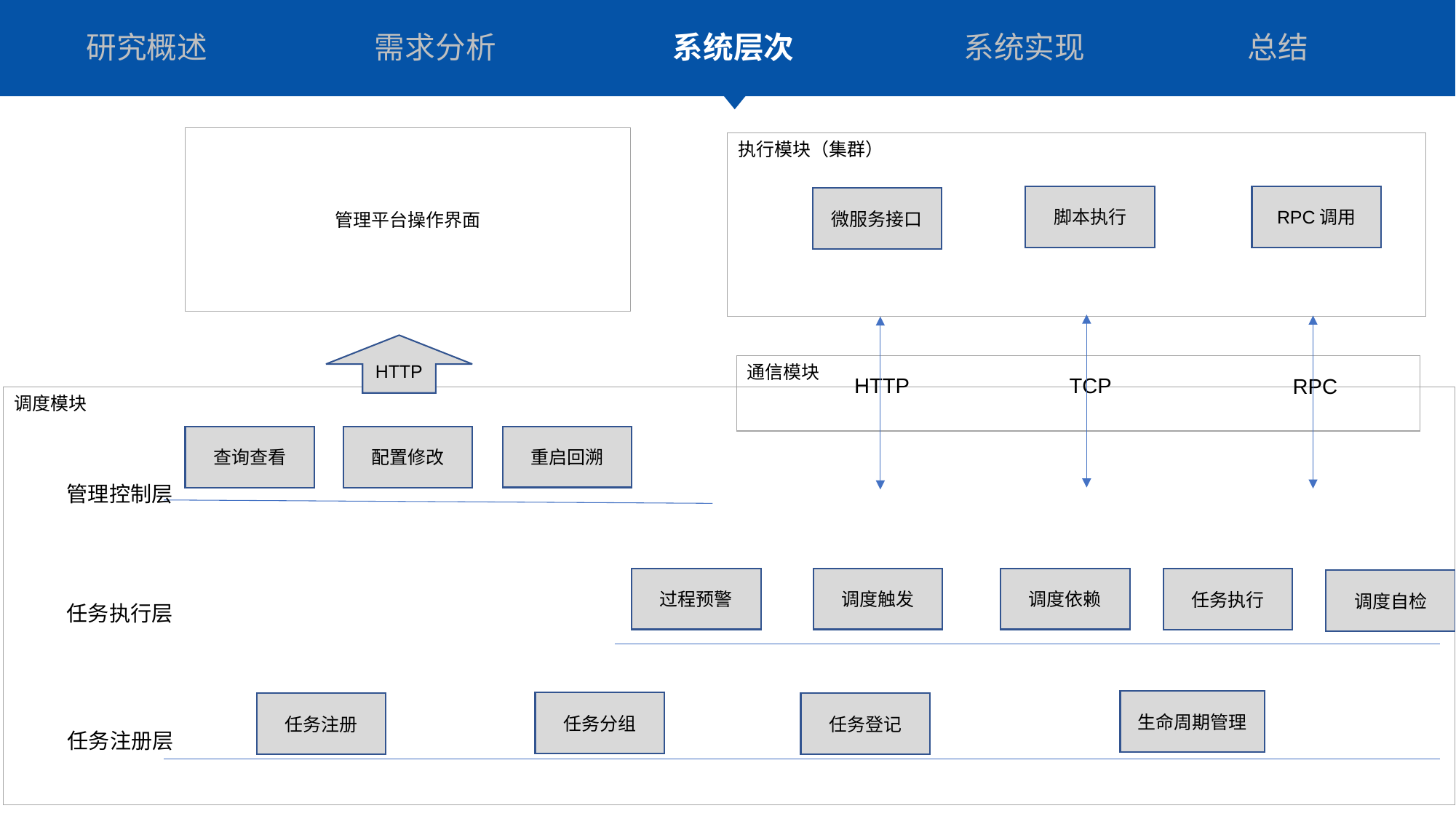

研究概述
需求分析
系统层次
系统实现
总结

管理平台操作界面
执行模块（集群）
脚本执行
RPC调用
微服务接口
HTTP
通信模块
TCP
HTTP
RPC
调度模块
重启回溯
查询查看
配置修改
管理控制层
调度依赖
过程预警
调度触发
任务执行
调度自检
任务执行层
生命周期管理
任务分组
任务注册
任务登记
任务注册层